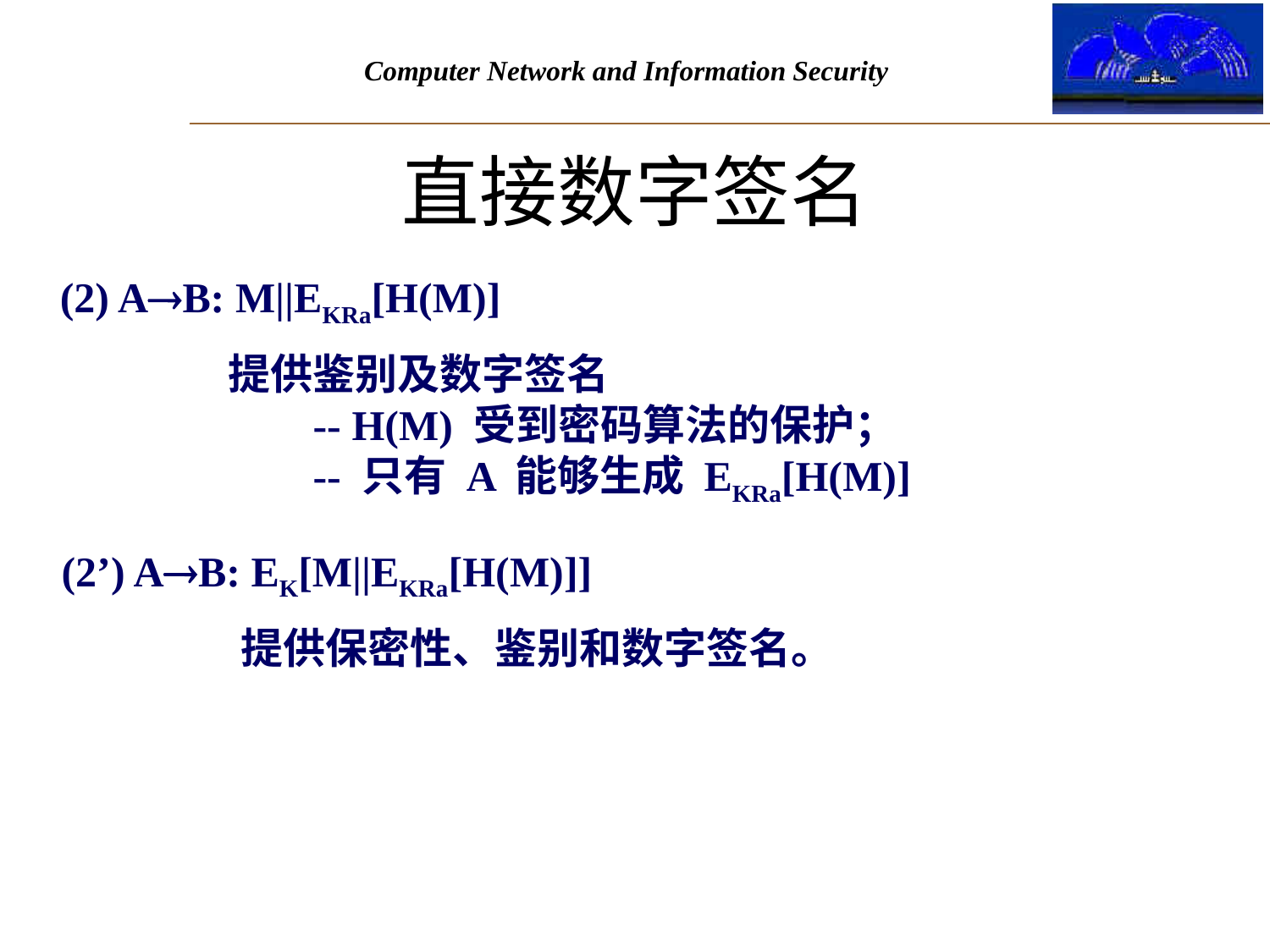

# 直接数字签名
(2) A→B: M||EKRa[H(M)]
提供鉴别及数字签名
        -- H(M) 受到密码算法的保护；
        -- 只有 A 能够生成 EKRa[H(M)]
(2’) A→B: EK[M||EKRa[H(M)]]
提供保密性、鉴别和数字签名。